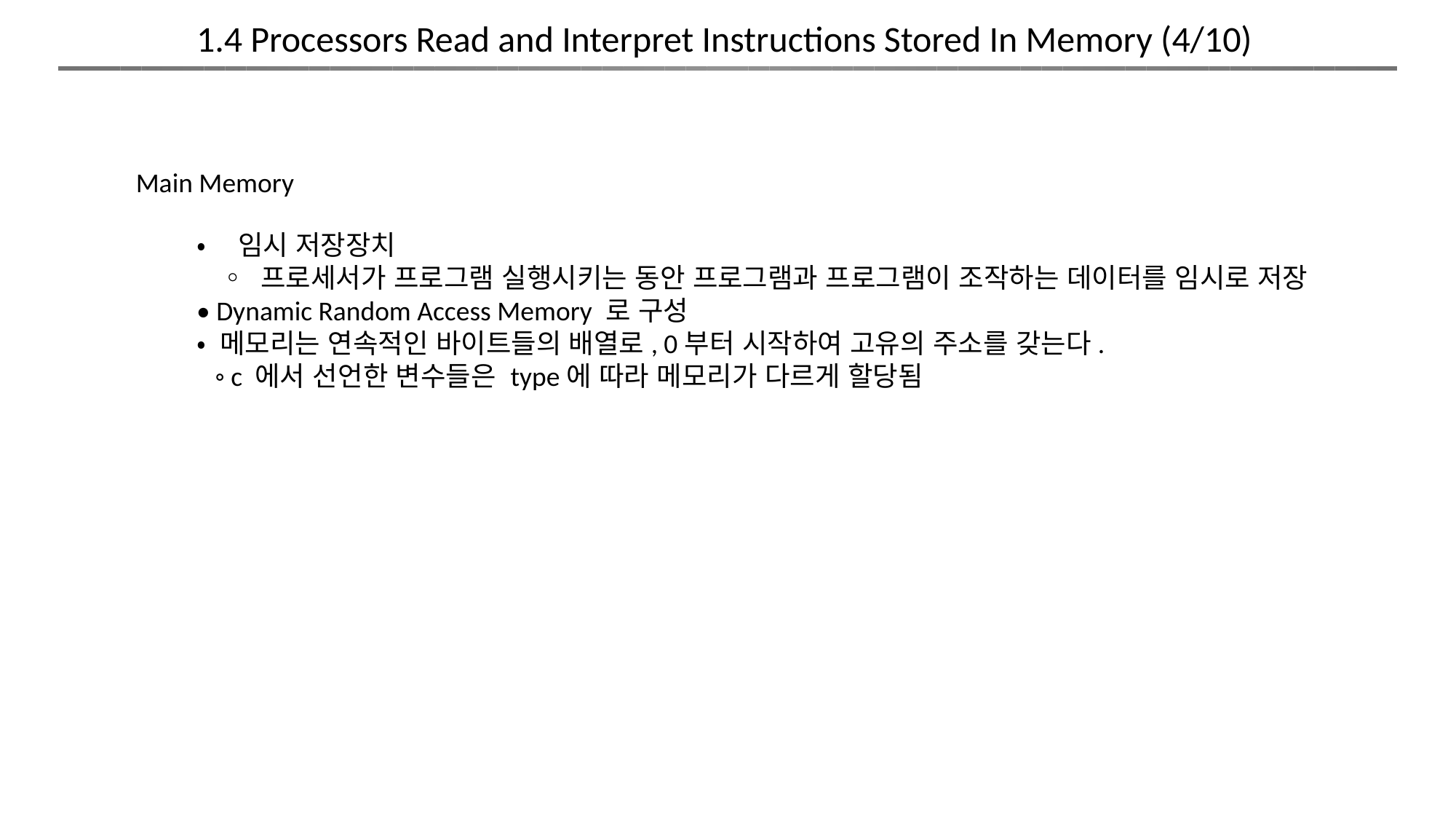

1.4 Processors Read and Interpret Instructions Stored In Memory (4/10)

Main Memory
• 임시 저장장치
   ◦ 프로세서가 프로그램 실행시키는 동안 프로그램과 프로그램이 조작하는 데이터를 임시로 저장
• Dynamic Random Access Memory 로 구성
• 메모리는 연속적인 바이트들의 배열로, 0부터 시작하여 고유의 주소를 갖는다.
   ◦ c 에서 선언한 변수들은 type에 따라 메모리가 다르게 할당됨